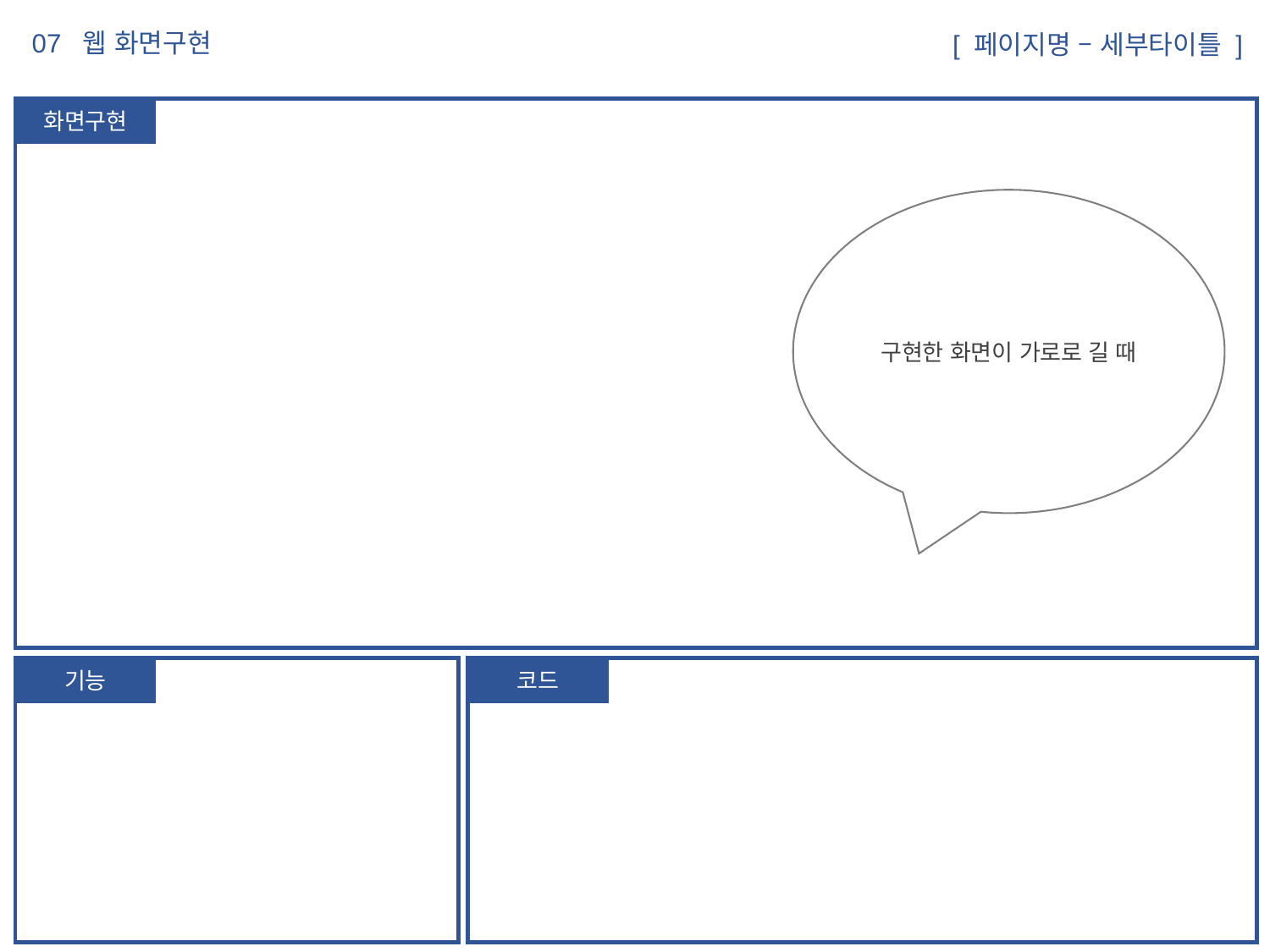

07  웹 화면구현
 [ 페이지명 – 세부타이틀 ]

화면구현
구현한 화면이 가로로 길 때

기능

코드